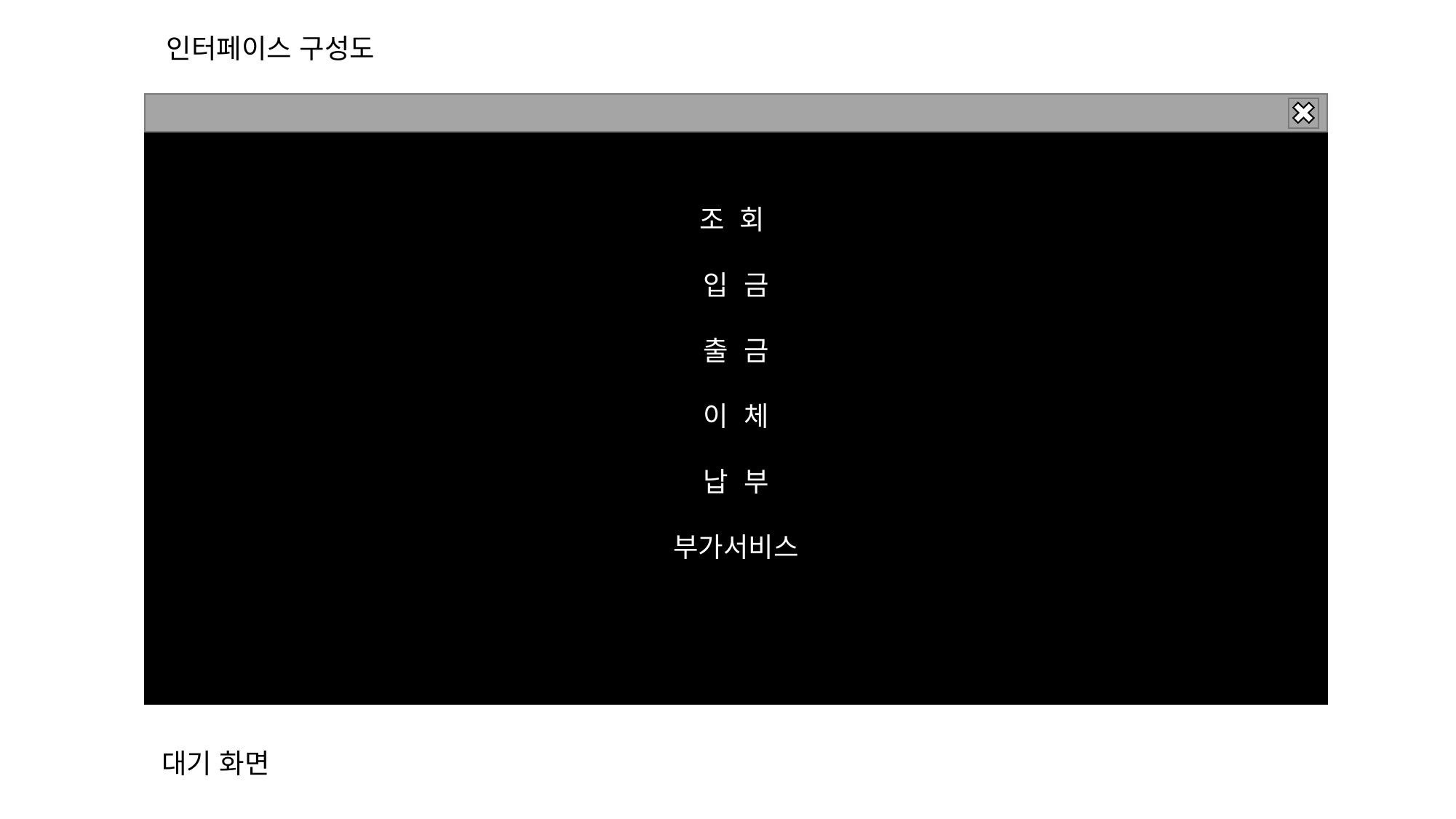

인터페이스 구성도

조  회

입  금

출  금

이  체

납  부

부가서비스

대기 화면